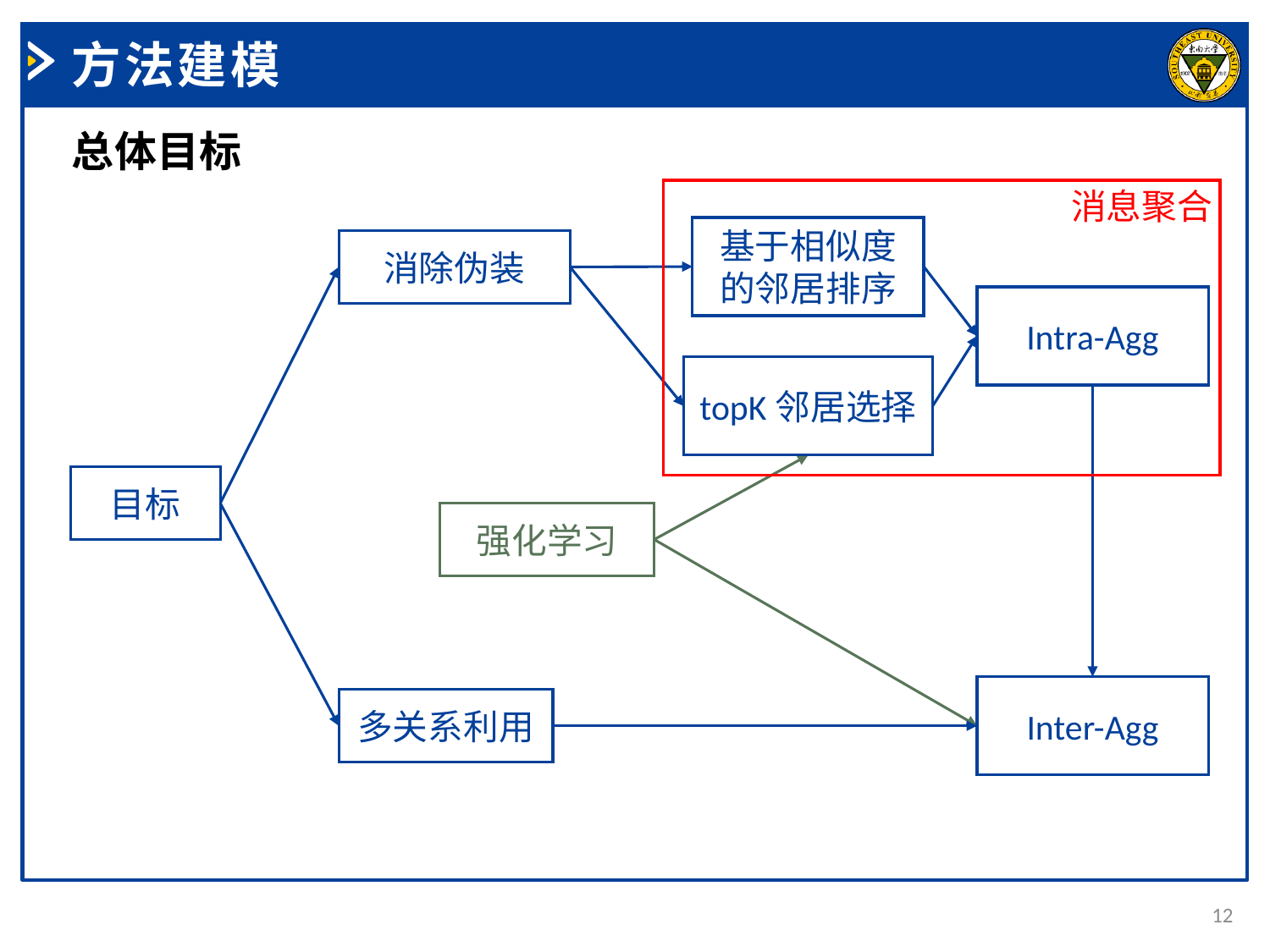

方法建模
总体目标

消息聚合

基于相似度的邻居排序
Intra-Agg
topK邻居选择
消除伪装
Inter-Agg
强化学习
目标
多关系利用
12